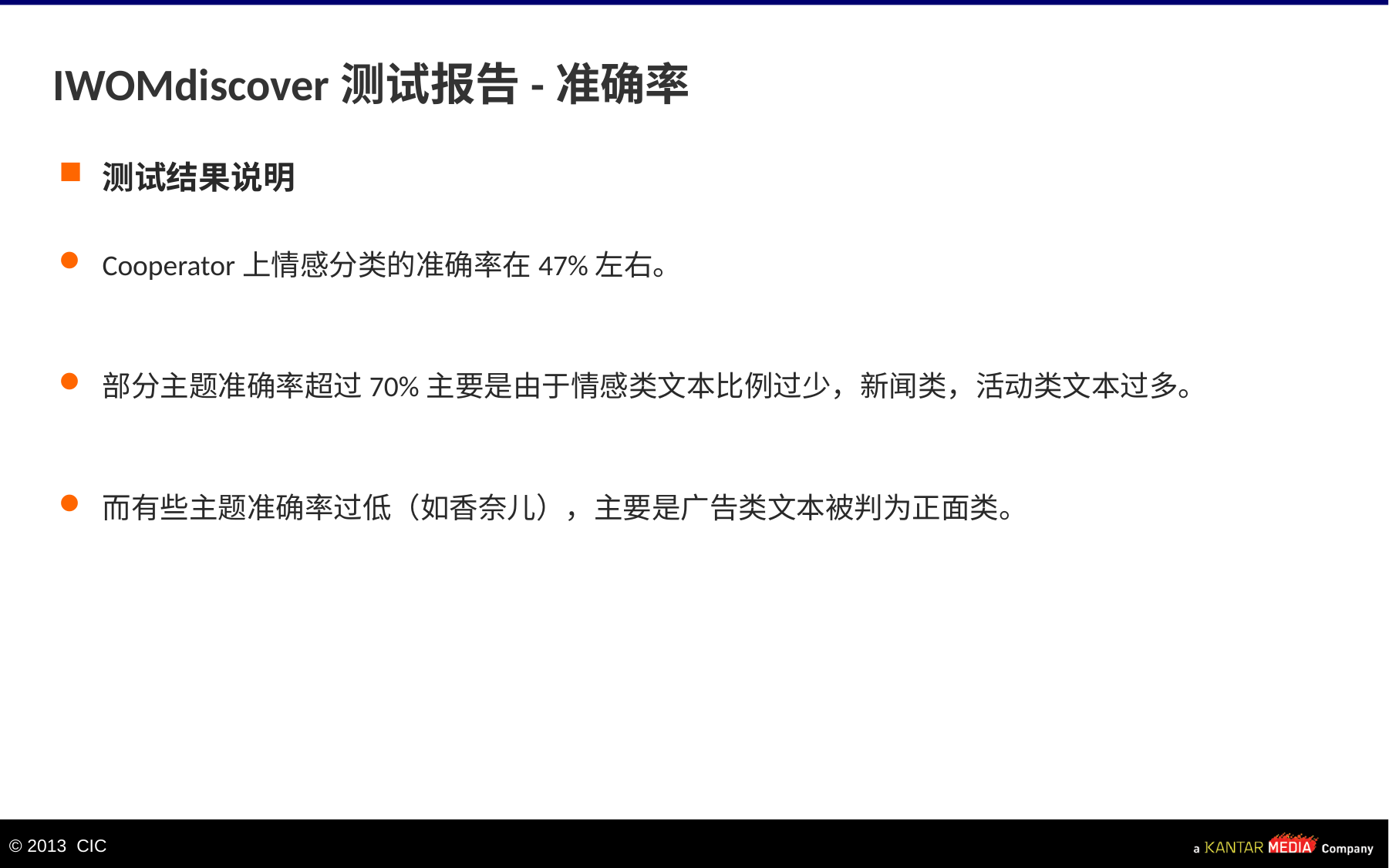

# IWOMdiscover测试报告-准确率
测试结果说明

Cooperator上情感分类的准确率在47%左右。

部分主题准确率超过70%主要是由于情感类文本比例过少，新闻类，活动类文本过多。

而有些主题准确率过低（如香奈儿），主要是广告类文本被判为正面类。